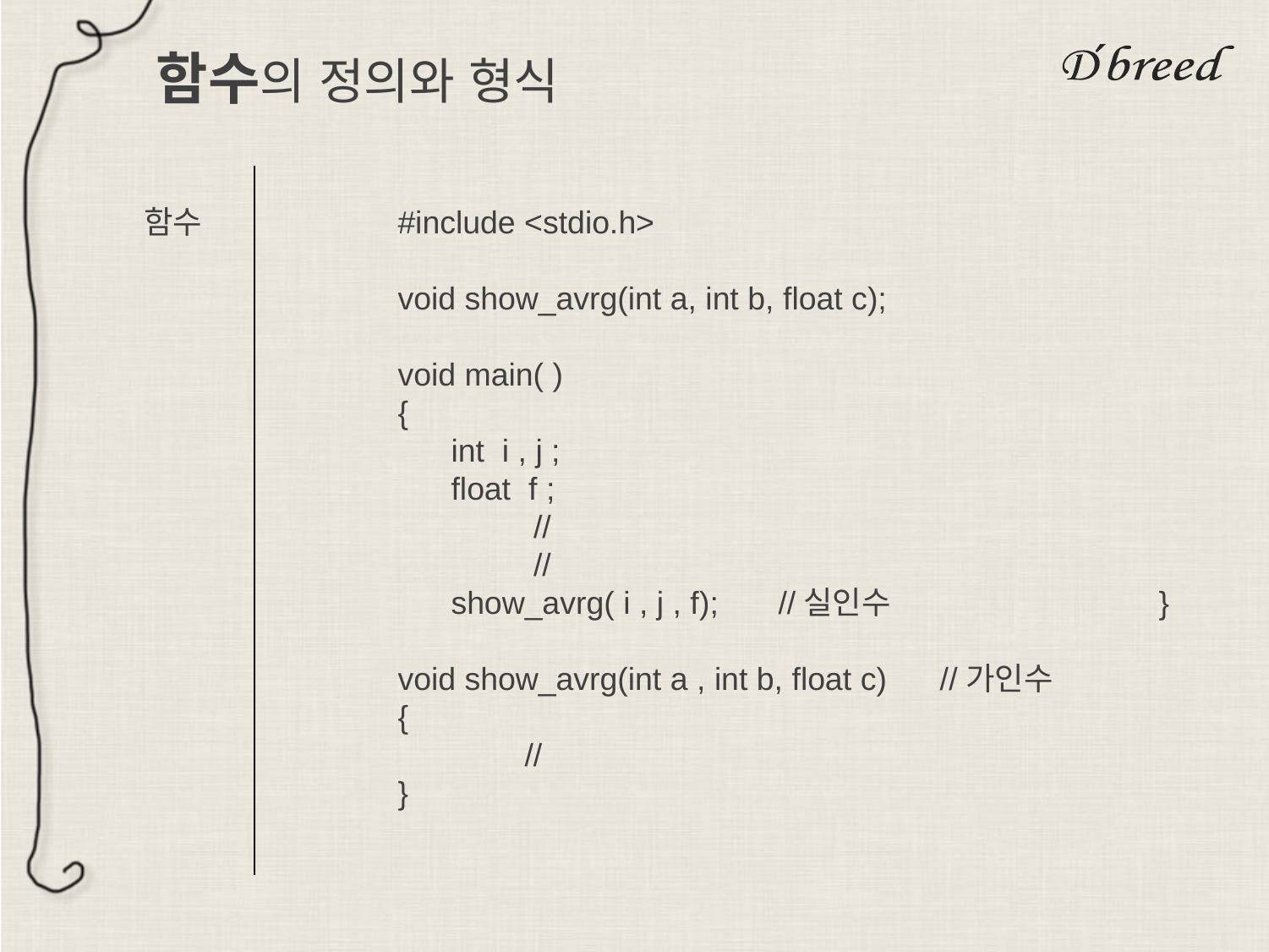

함수의 정의와 형식
  함수		#include <stdio.h>

			void show_avrg(int a, int b, float c);

			void main( )
			{
			      int  i , j ;
			      float  f ;
	  		 	 //
	  		 	 //
			      show_avrg( i , j , f); 	//실인수			}

			void show_avrg(int a , int b, float c)      //가인수
			{					     				//
			}